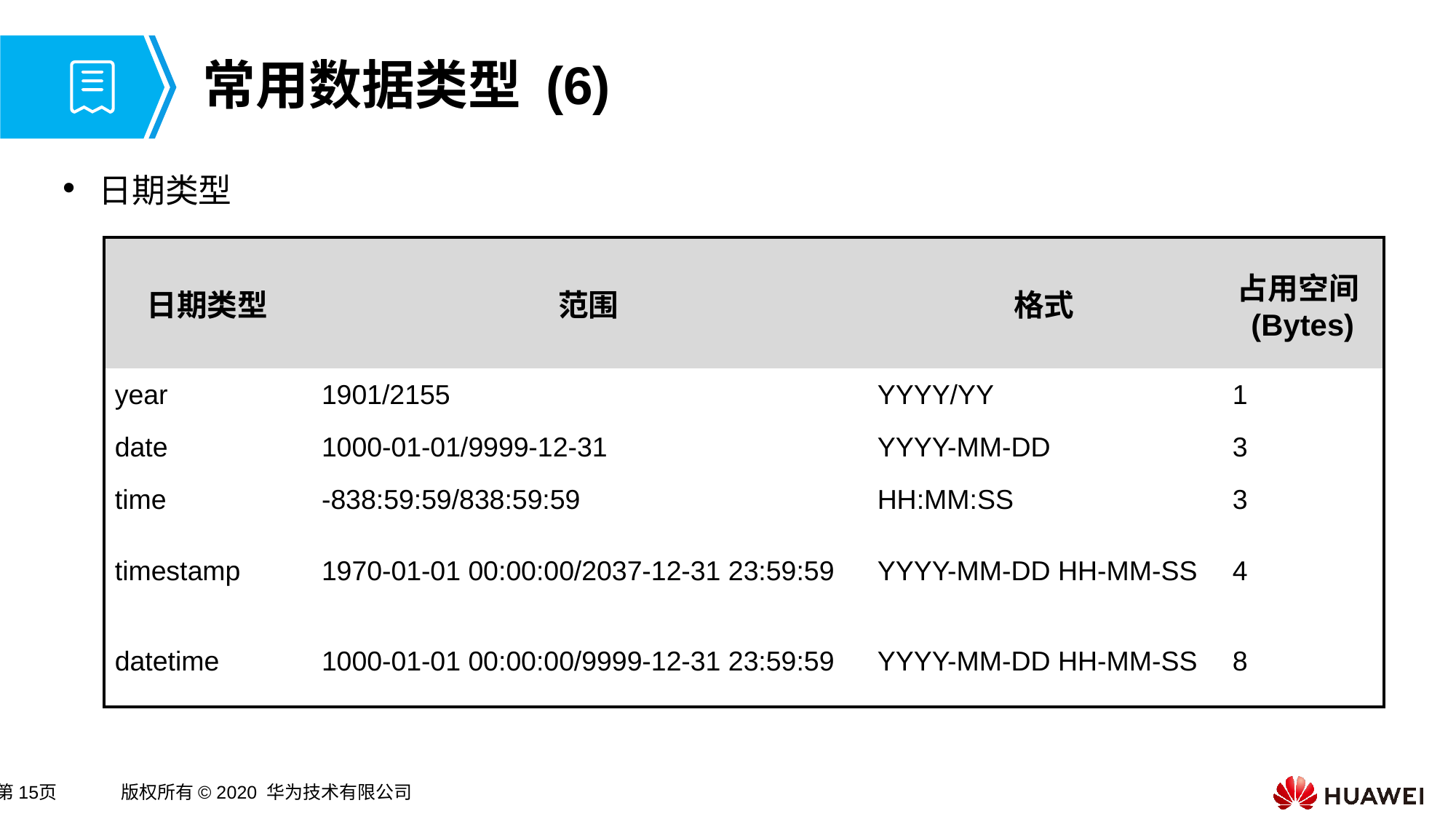

# 常用数据类型 (6)
日期类型

| 日期类型 | 范围 | 格式 | 占用空间(Bytes) |
| --- | --- | --- | --- |
| year | 1901/2155 | YYYY/YY | 1 |
| date | 1000-01-01/9999-12-31 | YYYY-MM-DD | 3 |
| time | -838:59:59/838:59:59 | HH:MM:SS | 3 |
| timestamp | 1970-01-01 00:00:00/2037-12-31 23:59:59 | YYYY-MM-DD HH-MM-SS | 4 |
| datetime | 1000-01-01 00:00:00/9999-12-31 23:59:59 | YYYY-MM-DD HH-MM-SS | 8 |